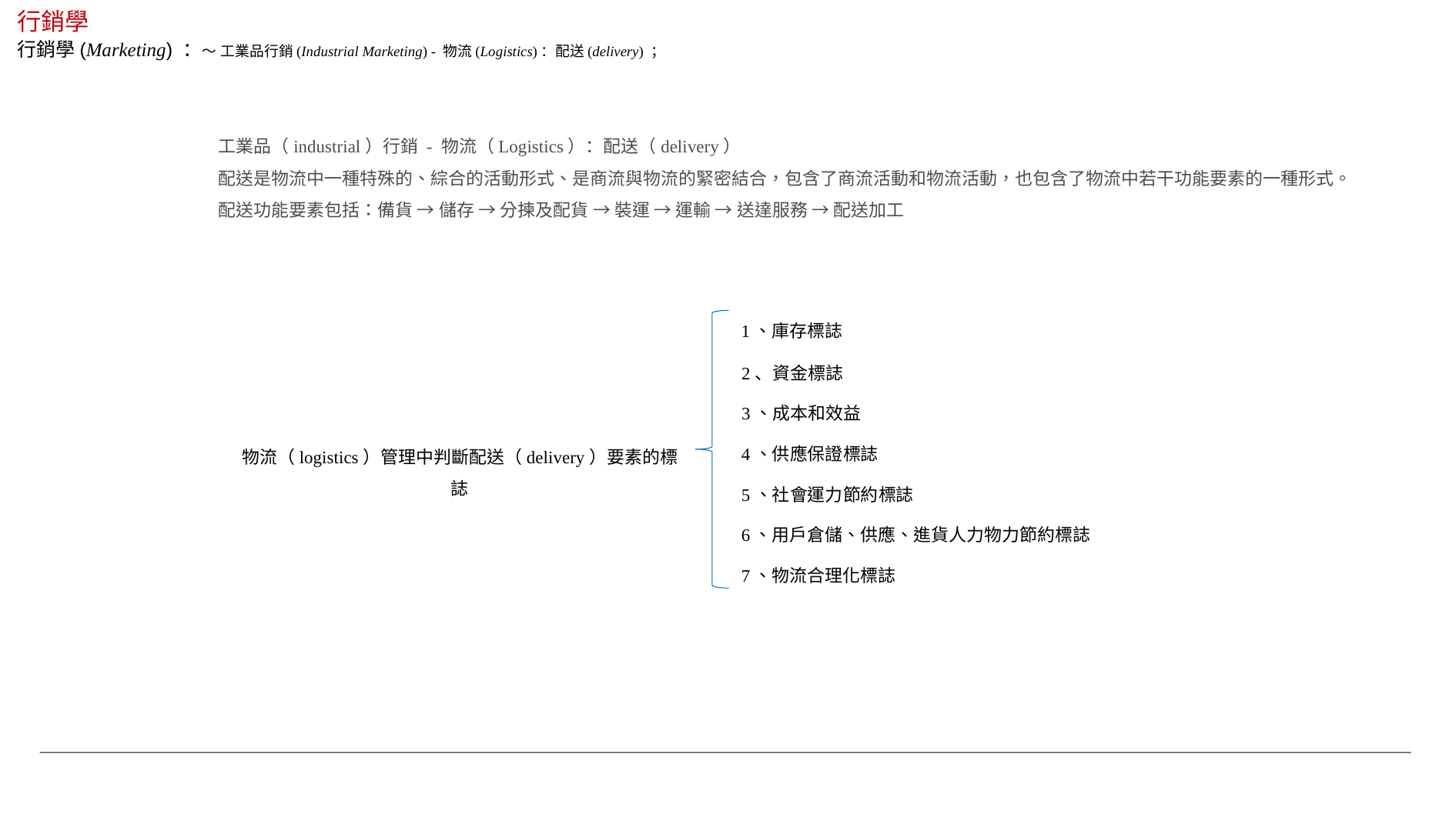

行銷學
行銷學(Marketing) ：～ 工業品行銷(Industrial Marketing) - 物流(Logistics)：配送(delivery) ；
工業品（industrial）行銷 - 物流（Logistics）：配送（delivery）
配送是物流中一種特殊的、綜合的活動形式、是商流與物流的緊密結合，包含了商流活動和物流活動，也包含了物流中若干功能要素的一種形式。
配送功能要素包括：備貨 → 儲存 → 分揀及配貨 → 裝運 → 運輸 → 送達服務 → 配送加工
1、庫存標誌

2、資金標誌
3、成本和效益
4、供應保證標誌
物流（logistics）管理中判斷配送（delivery）要素的標誌
5、社會運力節約標誌
6、用戶倉儲、供應、進貨人力物力節約標誌
7、物流合理化標誌